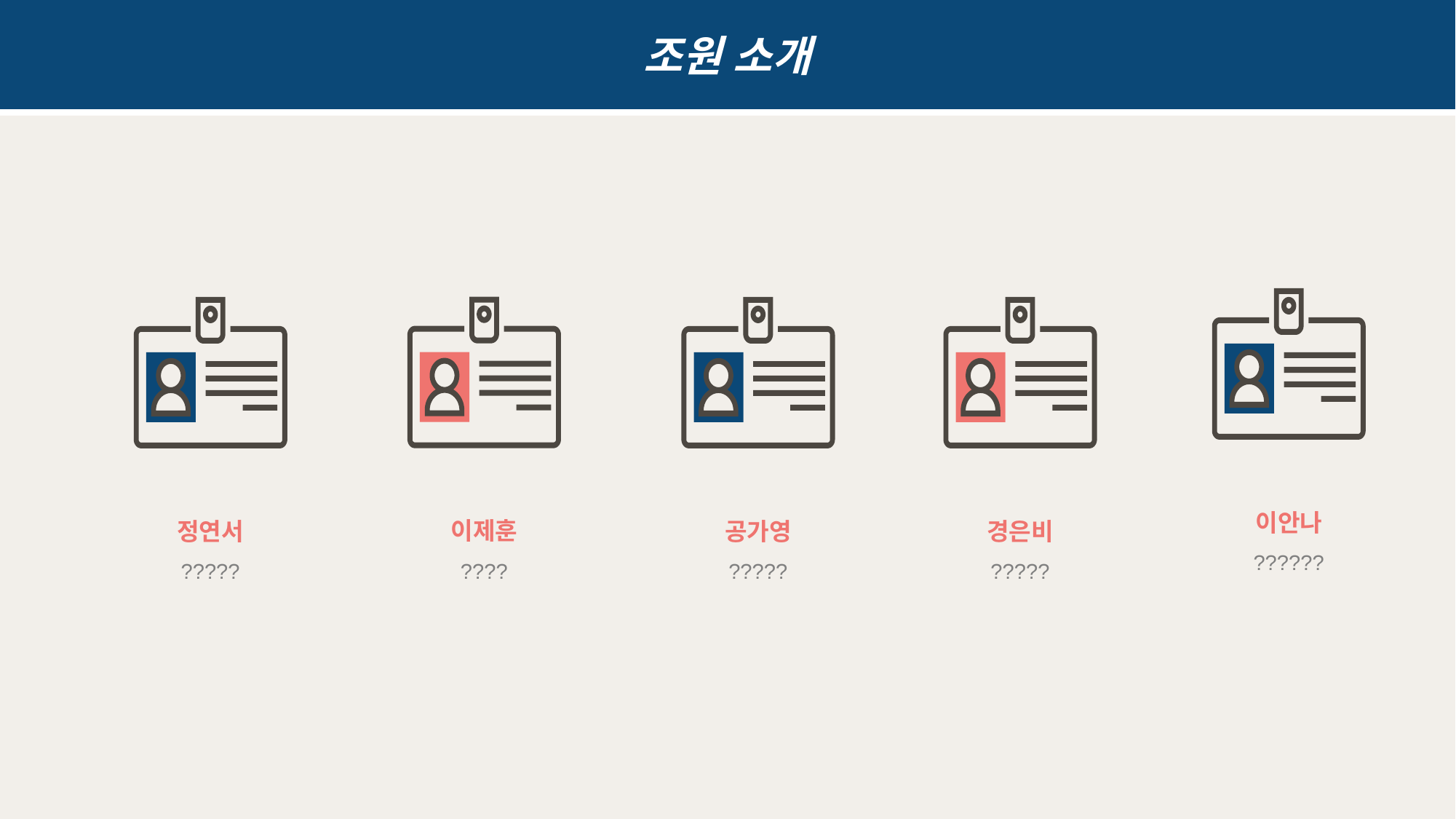

조원 소개

이안나
??????
이제훈
????
정연서
?????
공가영
?????
경은비
?????